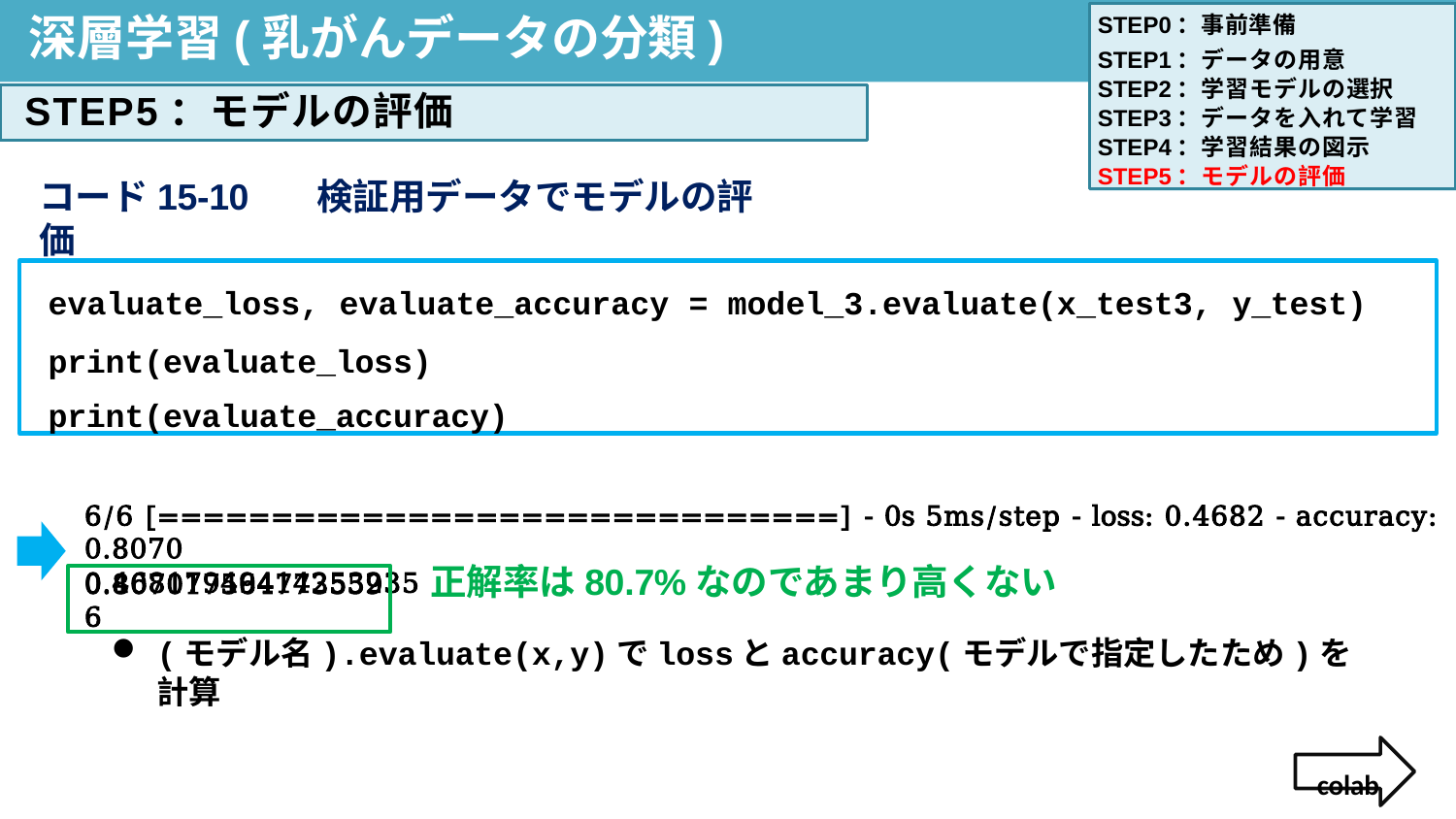

STEP0：事前準備
STEP1：データの用意 STEP2：学習モデルの選択 STEP3：データを入れて学習 STEP4：学習結果の図示 STEP5：モデルの評価
# 深層学習(乳がんデータの分類)

STEP5：モデルの評価
コード15-10	検証⽤データでモデルの評価
evaluate_loss, evaluate_accuracy = model_3.evaluate(x_test3, y_test) print(evaluate_loss)
print(evaluate_accuracy)
6/6 [==============================] - 0s 5ms/step - loss: 0.4682 - accuracy: 0.8070
0.46817949414253235

正解率は80.7%なのであまり⾼くない
0.8070175647735596
(モデル名).evaluate(x,y)でlossとaccuracy(モデルで指定したため)を計算

colab